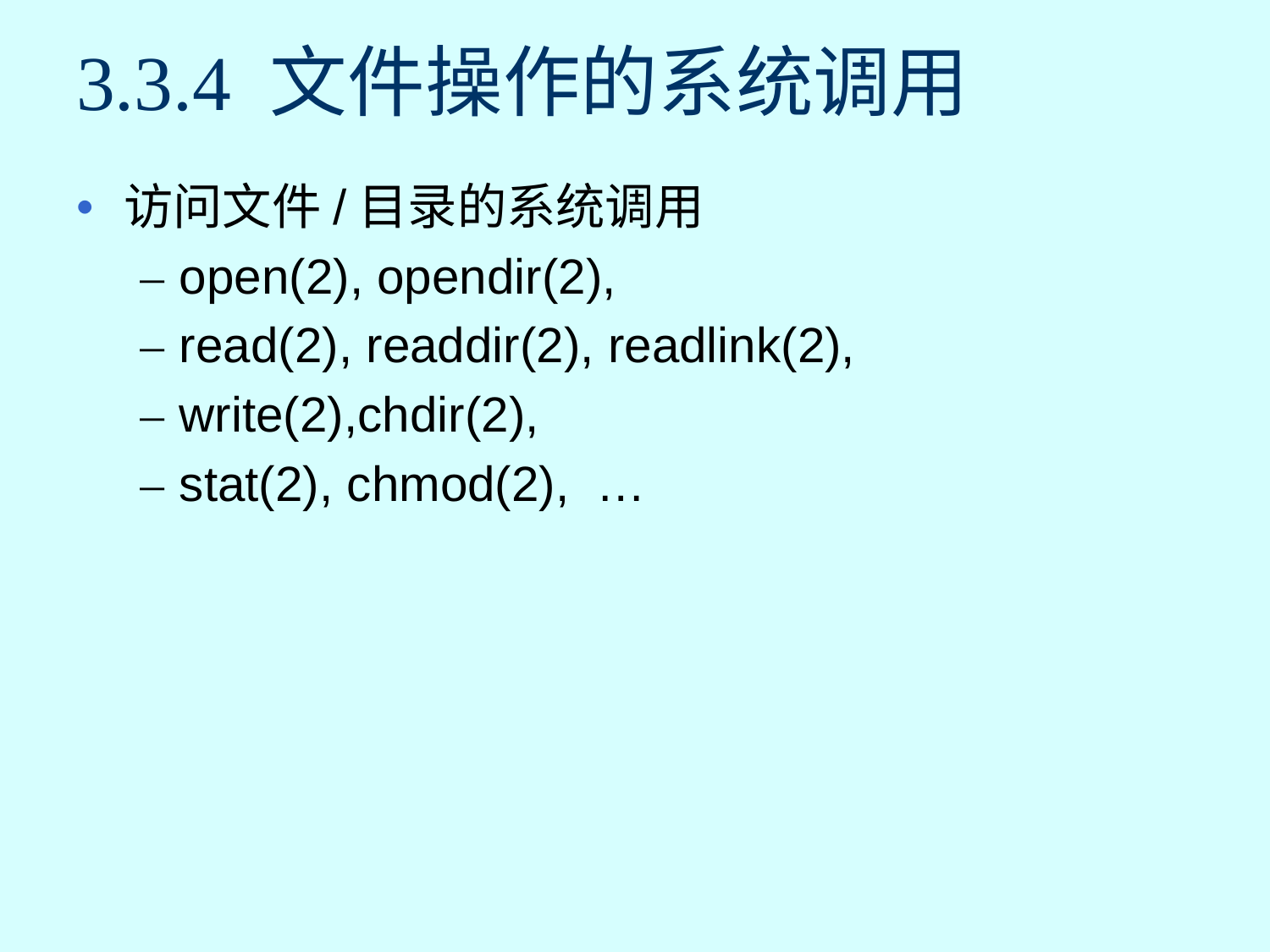

# 3.3.4 文件操作的系统调用
访问文件/目录的系统调用
open(2), opendir(2),
read(2), readdir(2), readlink(2),
write(2),chdir(2),
stat(2), chmod(2),  …
37